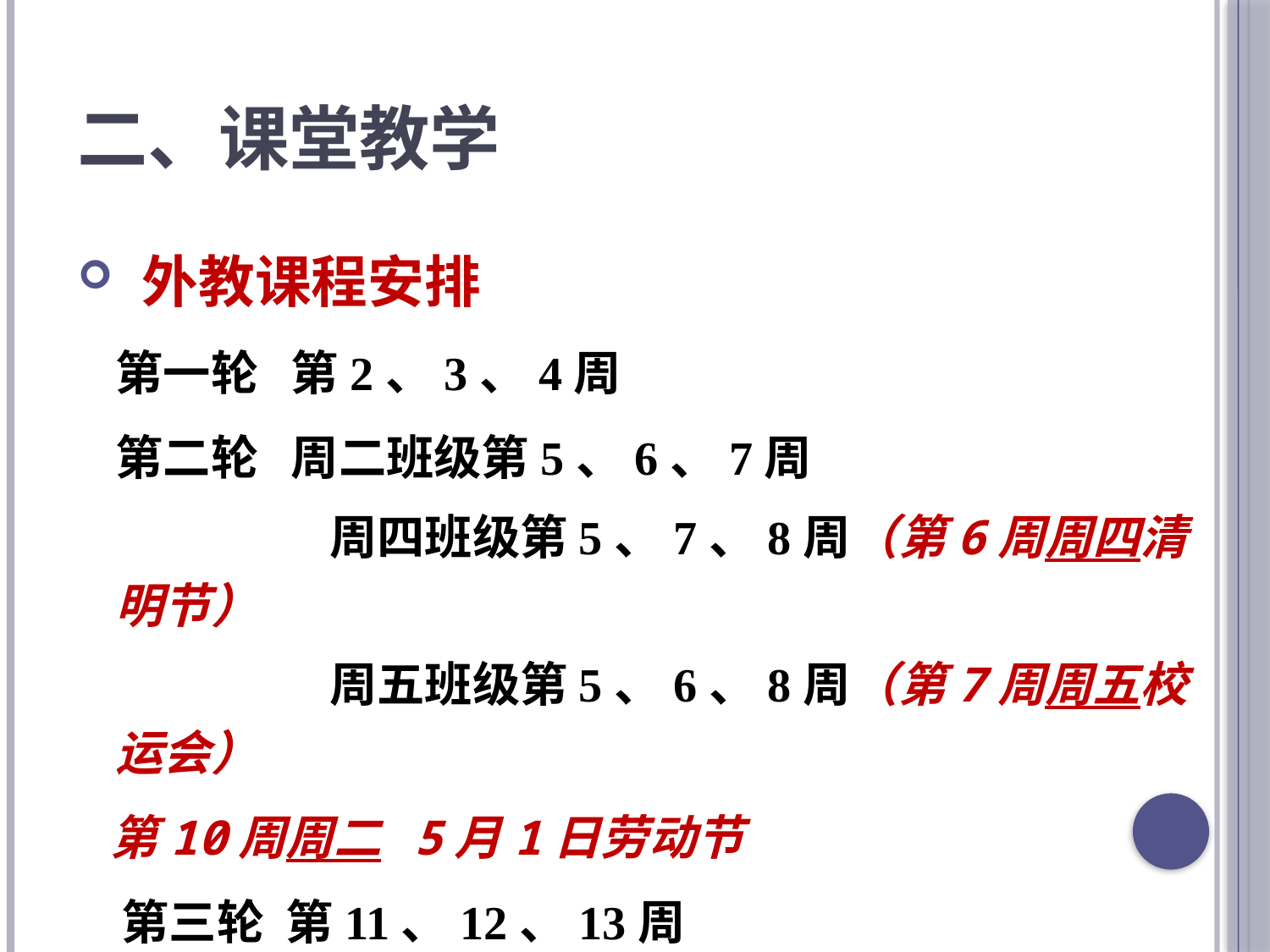

二、课堂教学
 外教课程安排
	第一轮   第2、3、4周
	第二轮   周二班级第5、6、7周
		       周四班级第5、7、8周（第6周周四清明节）
		       周五班级第5、6、8周（第7周周五校运会）
  第10周周二  5月1日劳动节
   第三轮  第11、12、13周
   第四轮  第14、15、16周